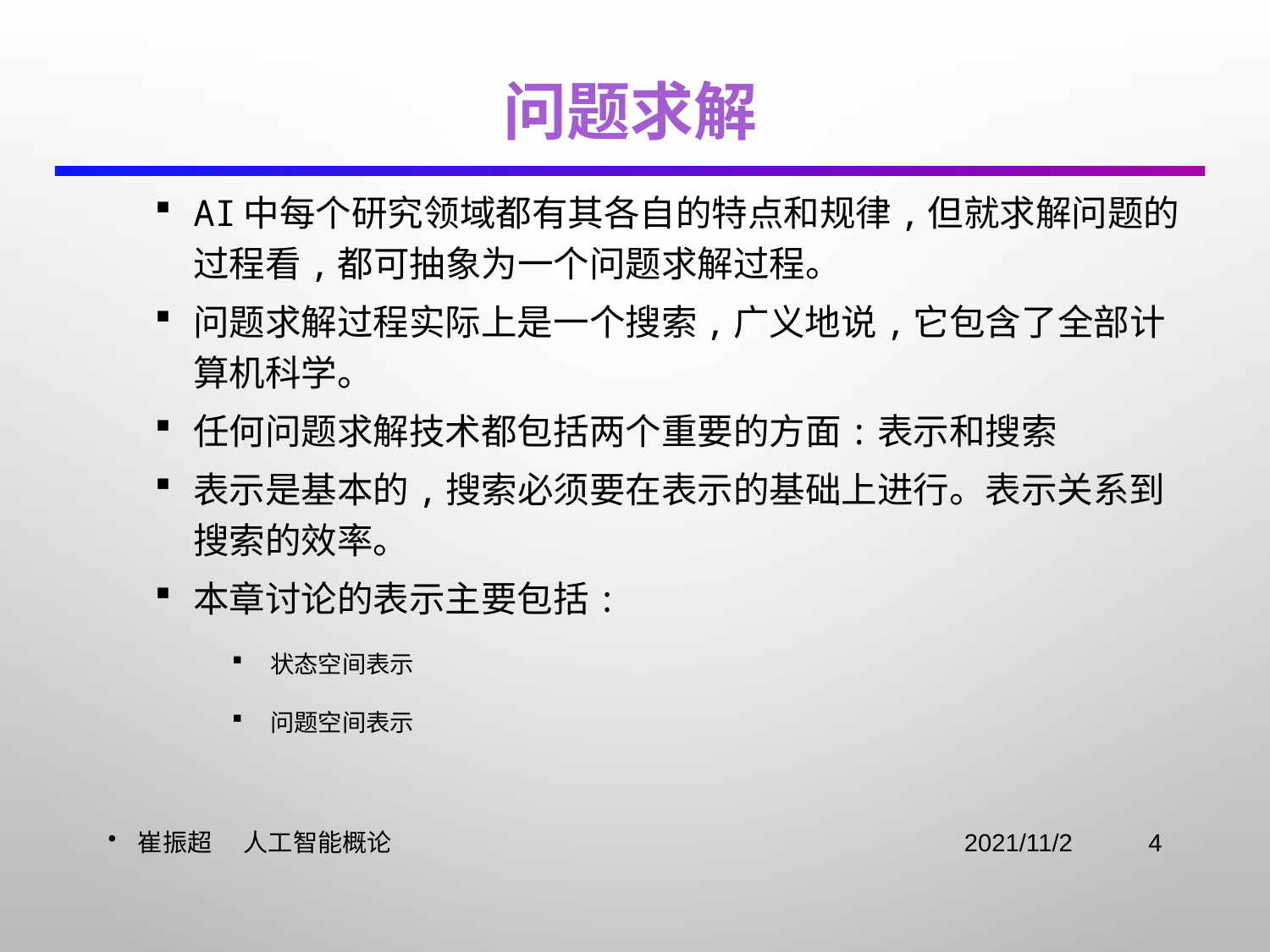

# 问题求解
AI中每个研究领域都有其各自的特点和规律,但就求解问题的过程看,都可抽象为一个问题求解过程。
问题求解过程实际上是一个搜索,广义地说,它包含了全部计算机科学。
任何问题求解技术都包括两个重要的方面:表示和搜索
表示是基本的,搜索必须要在表示的基础上进行。表示关系到搜索的效率。
本章讨论的表示主要包括:
状态空间表示
问题空间表示
崔振超    人工智能概论
2021/11/2
4